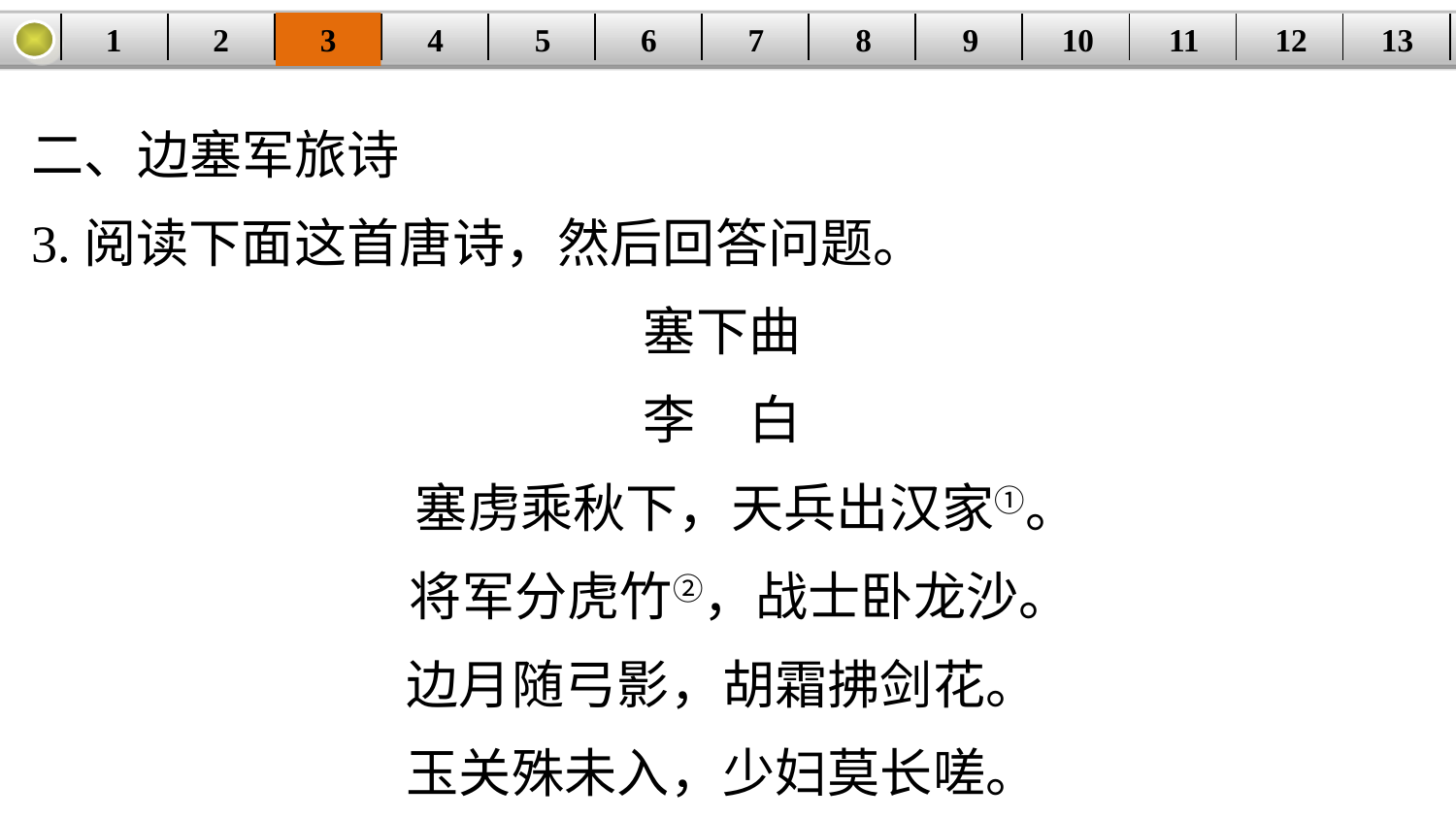

1
2
3
4
5
6
7
8
9
10
11
12
13
|  |  |  |  |  |  |  |  |  |  |  |  |  |
| --- | --- | --- | --- | --- | --- | --- | --- | --- | --- | --- | --- | --- |

二、边塞军旅诗
3.阅读下面这首唐诗，然后回答问题。
塞下曲
李　白
   塞虏乘秋下，天兵出汉家①。
  将军分虎竹②，战士卧龙沙。
边月随弓影，胡霜拂剑花。
玉关殊未入，少妇莫长嗟。